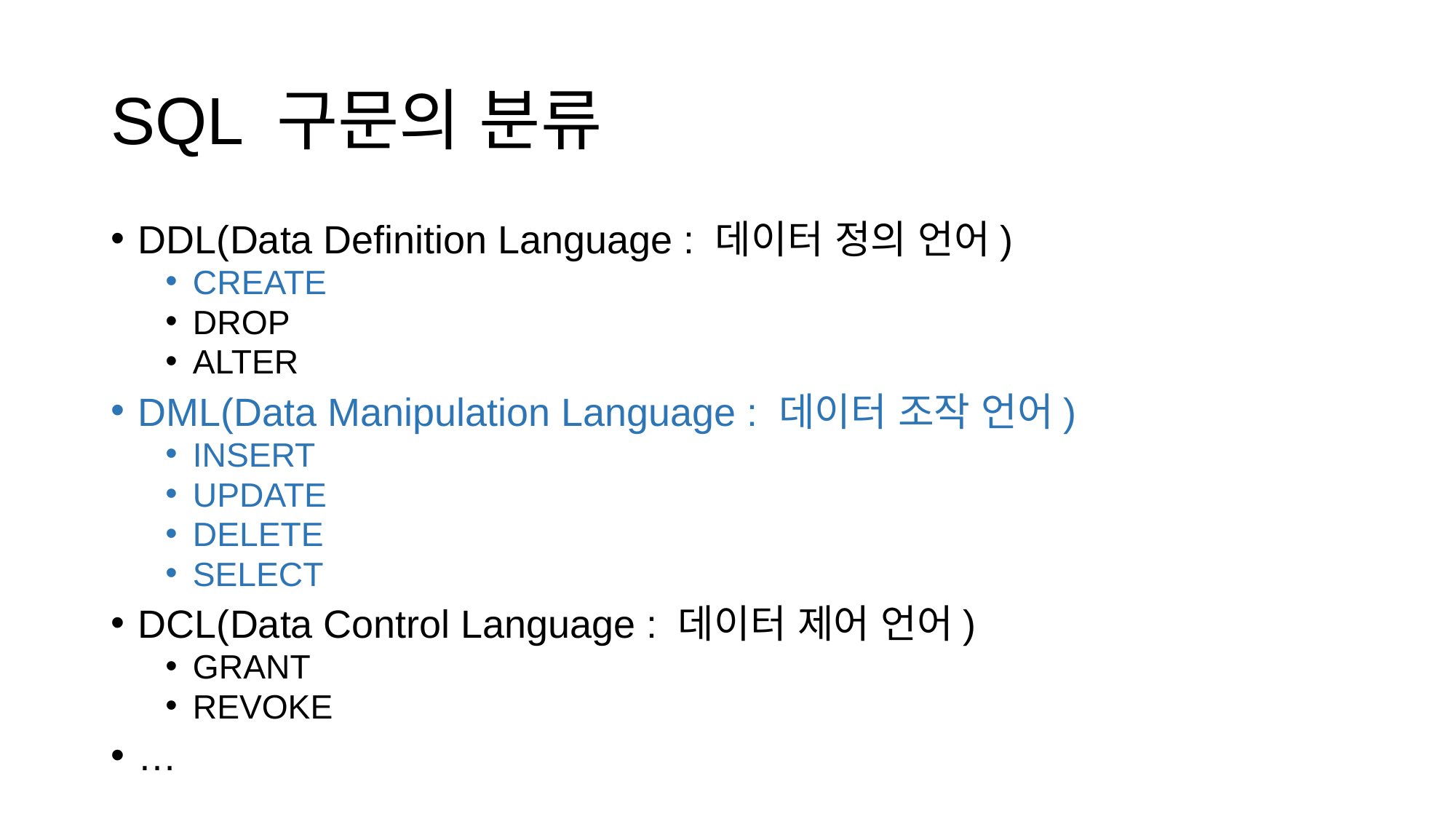

# SQL 구문의 분류
DDL(Data Definition Language : 데이터 정의 언어)
CREATE
DROP
ALTER
DML(Data Manipulation Language : 데이터 조작 언어)
INSERT
UPDATE
DELETE
SELECT
DCL(Data Control Language : 데이터 제어 언어)
GRANT
REVOKE
…